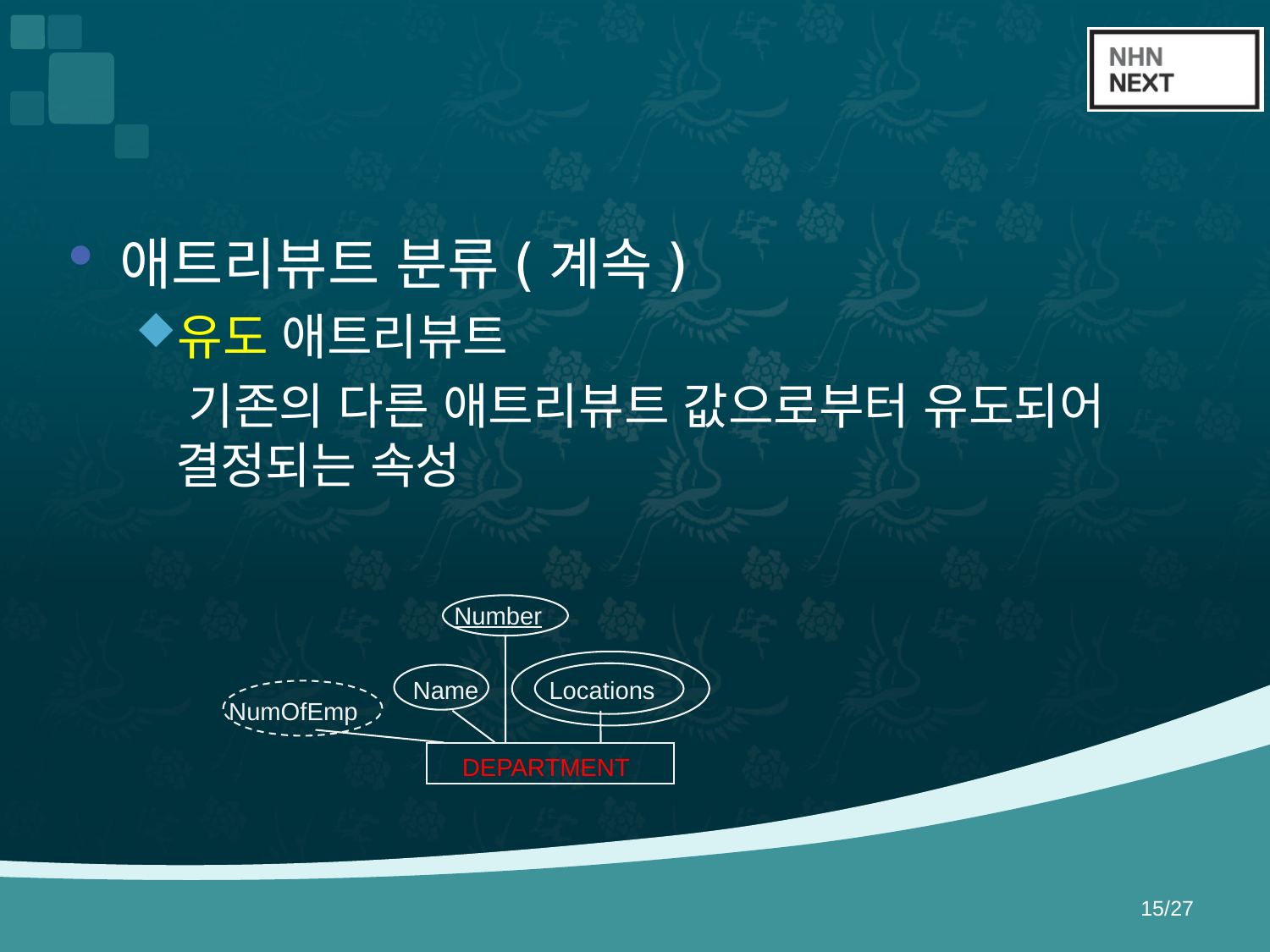

#
애트리뷰트 분류(계속)
유도 애트리뷰트
   기존의 다른 애트리뷰트 값으로부터 유도되어 결정되는 속성
Number

Name
Locations

NumOfEmp

DEPARTMENT
15/27